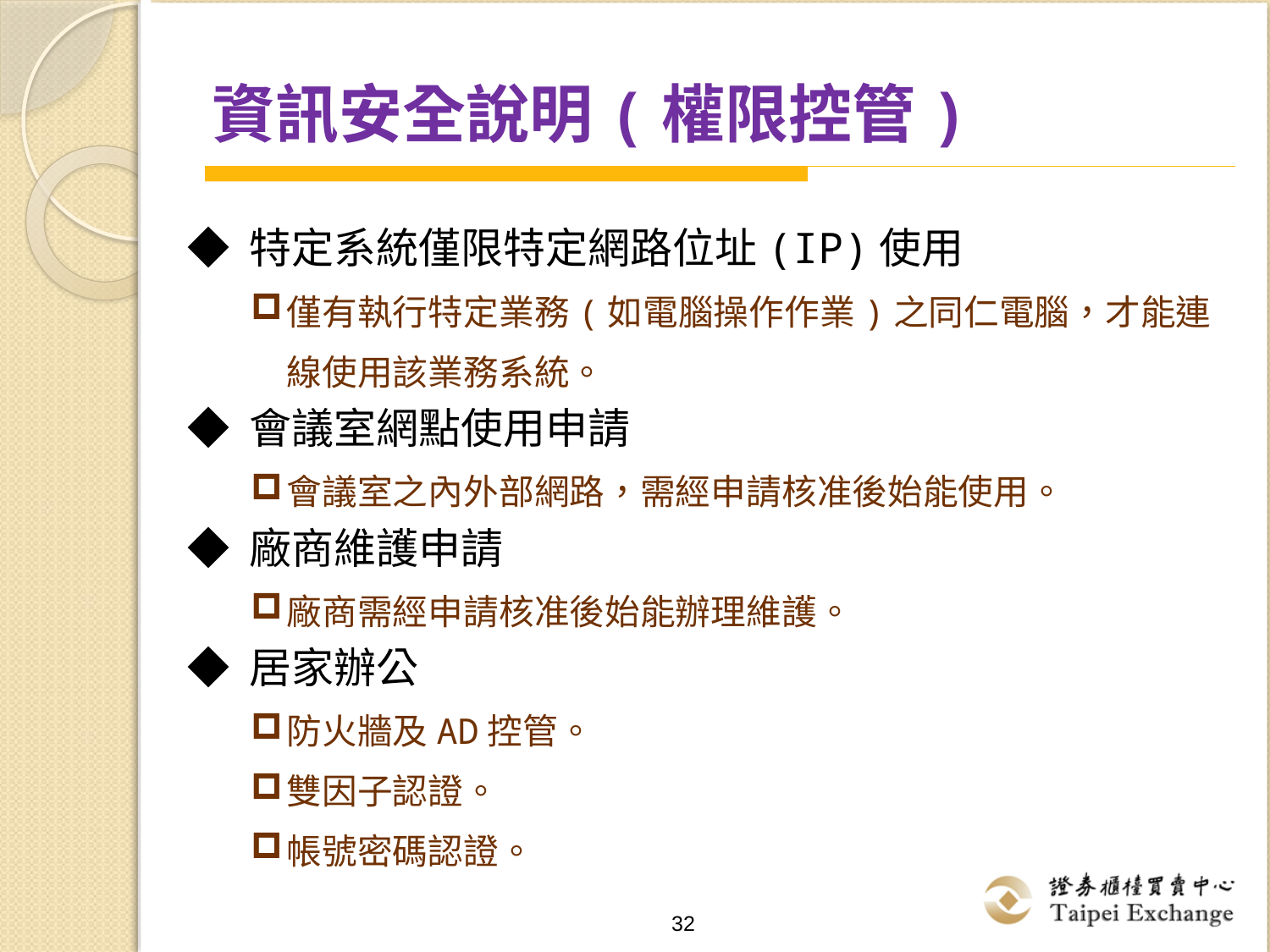

# 資訊安全說明(權限控管)
◆ 特定系統僅限特定網路位址(IP)使用
僅有執行特定業務(如電腦操作作業)之同仁電腦，才能連線使用該業務系統。
◆ 會議室網點使用申請
會議室之內外部網路，需經申請核准後始能使用。
◆ 廠商維護申請
廠商需經申請核准後始能辦理維護。
◆ 居家辦公
防火牆及AD控管。
雙因子認證。
帳號密碼認證。

32